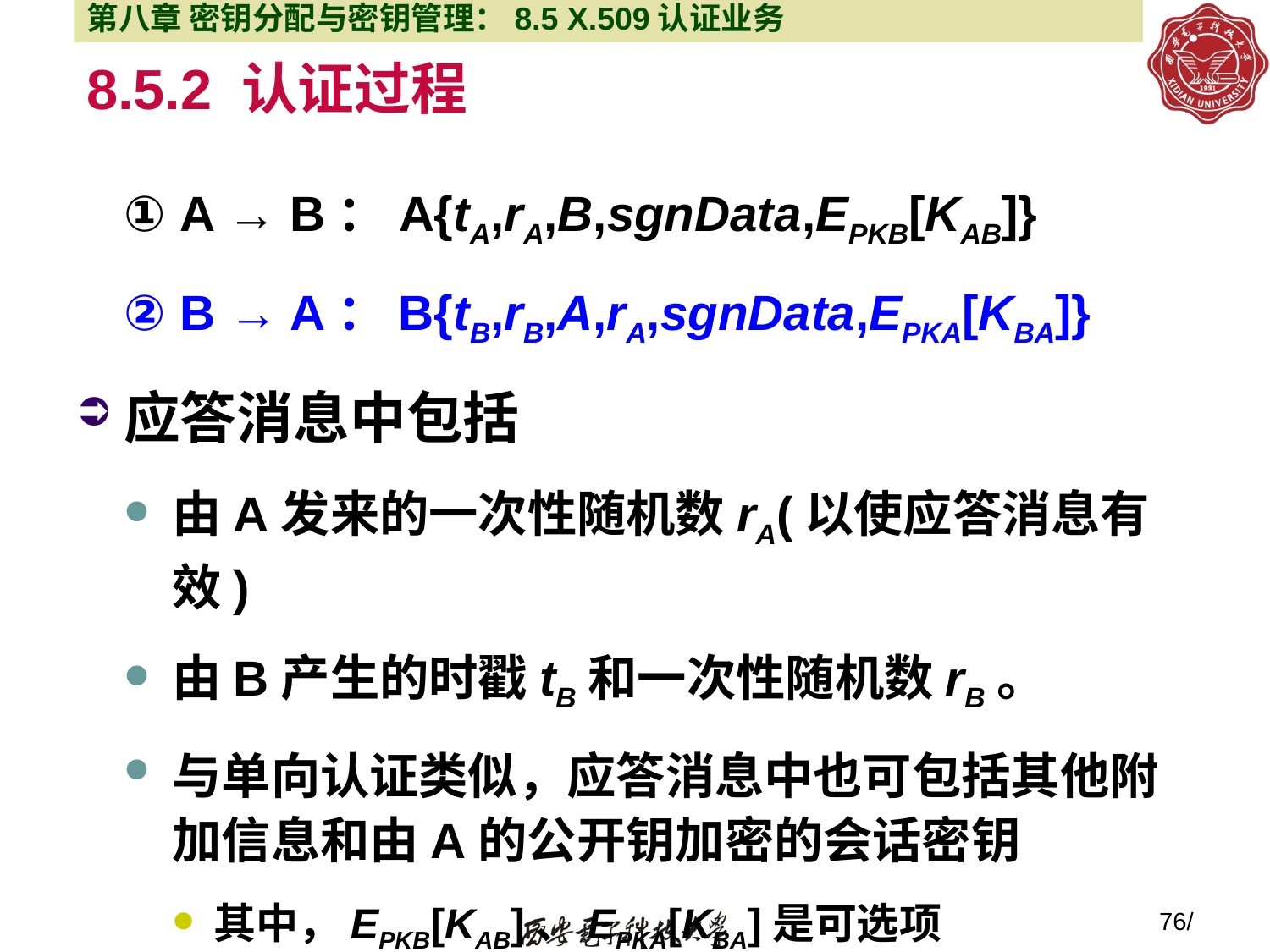

第八章 密钥分配与密钥管理：8.5 X.509认证业务
# 8.5.2 认证过程
① A → B：A{tA,rA,B,sgnData,EPKB[KAB]}
② B → A：B{tB,rB,A,rA,sgnData,EPKA[KBA]}
应答消息中包括
由A发来的一次性随机数rA(以使应答消息有效)
由B产生的时戳tB和一次性随机数rB。
与单向认证类似，应答消息中也可包括其他附加信息和由A的公开钥加密的会话密钥
其中，EPKB[KAB]、EPKA[KBA]是可选项
76/